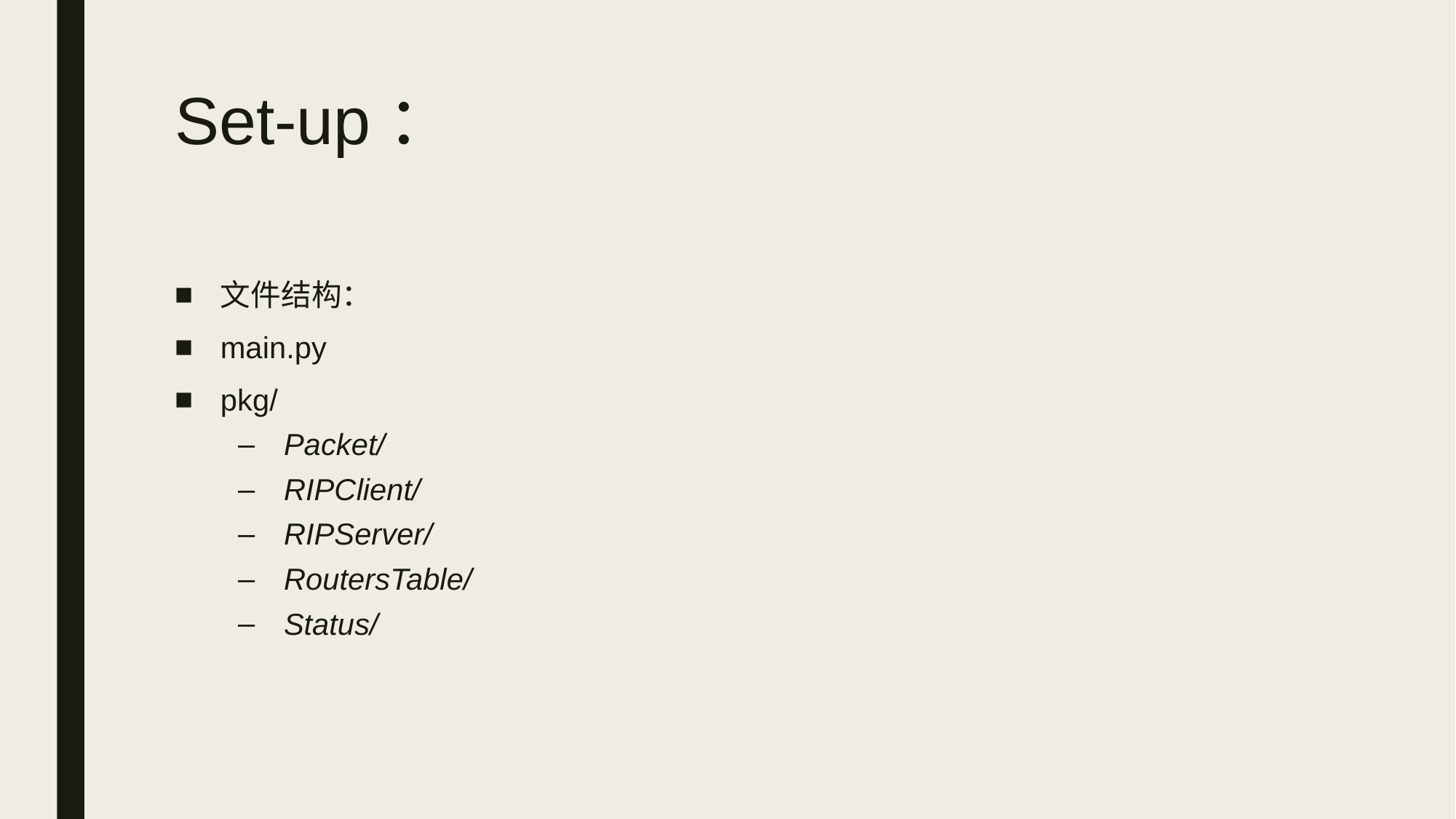

# Set-up：
文件结构：
main.py
pkg/
Packet/
RIPClient/
RIPServer/
RoutersTable/
Status/